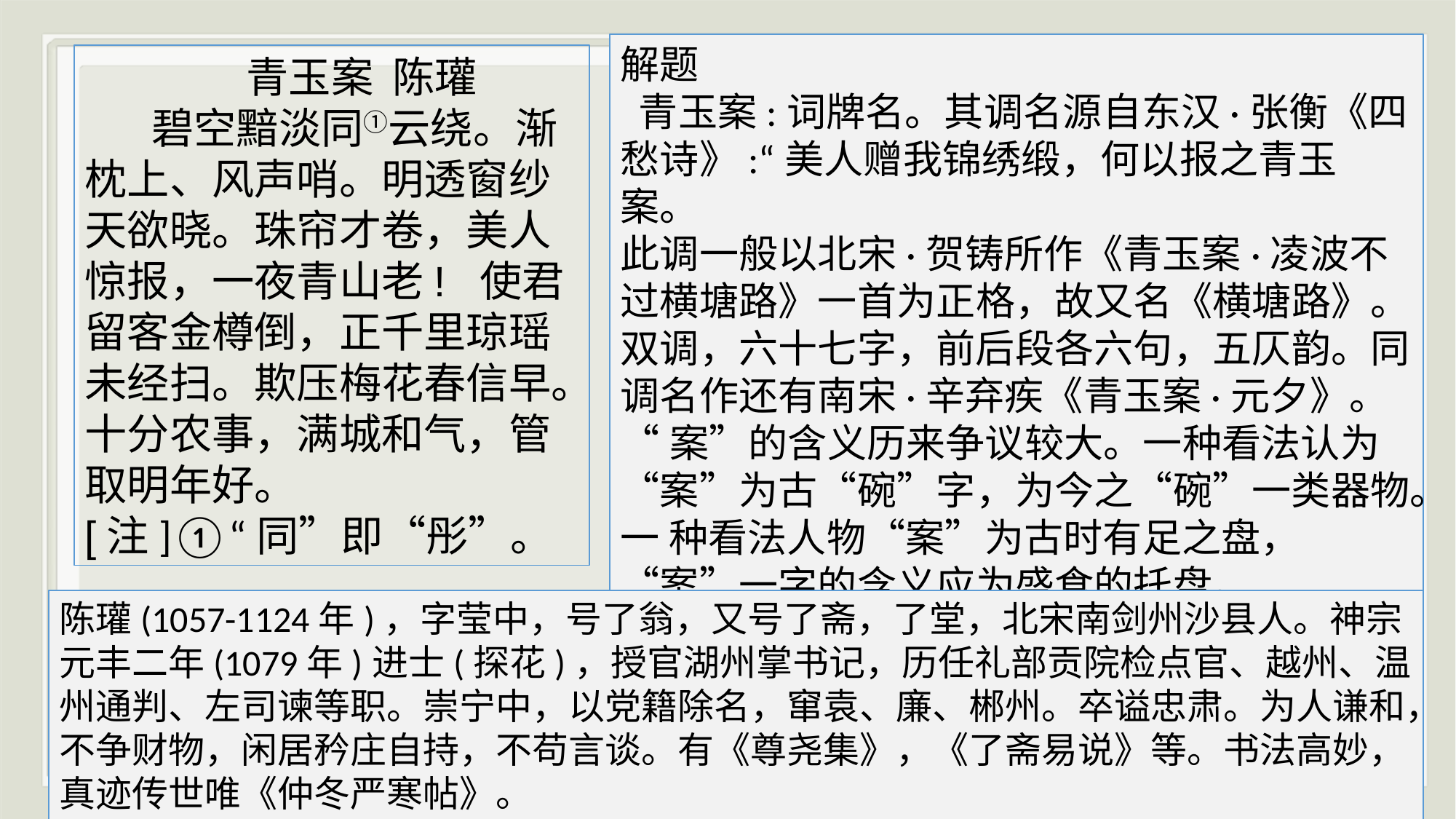

解题 青玉案:词牌名。其调名源自东汉·张衡《四愁诗》:“美人赠我锦绣缎，何以报之青玉案。此调一般以北宋·贺铸所作《青玉案·凌波不过横塘路》一首为正格，故又名《横塘路》。双调，六十七字，前后段各六句，五仄韵。同调名作还有南宋·辛弃疾《青玉案·元夕》。“案”的含义历来争议较大。一种看法认为“案”为古“碗”字，为今之“碗”一类器物。一 种看法人物“案”为古时有足之盘，“案”一字的含义应为盛食的托盘。
                青玉案  陈瓘
      碧空黯淡同①云绕。渐枕上、风声哨。明透窗纱天欲晓。珠帘才卷，美人惊报，一夜青山老!  使君留客金樽倒，正千里琼瑶未经扫。欺压梅花春信早。十分农事，满城和气，管取明年好。[注]①“同”即“彤”。
陈瓘(1057-1124年)，字莹中，号了翁，又号了斋，了堂，北宋南剑州沙县人。神宗元丰二年(1079年)进士(探花)，授官湖州掌书记，历任礼部贡院检点官、越州、温州通判、左司谏等职。崇宁中，以党籍除名，窜袁、廉、郴州。卒谥忠肃。为人谦和，不争财物，闲居矜庄自持，不苟言谈。有《尊尧集》，《了斋易说》等。书法高妙，真迹传世唯《仲冬严寒帖》。